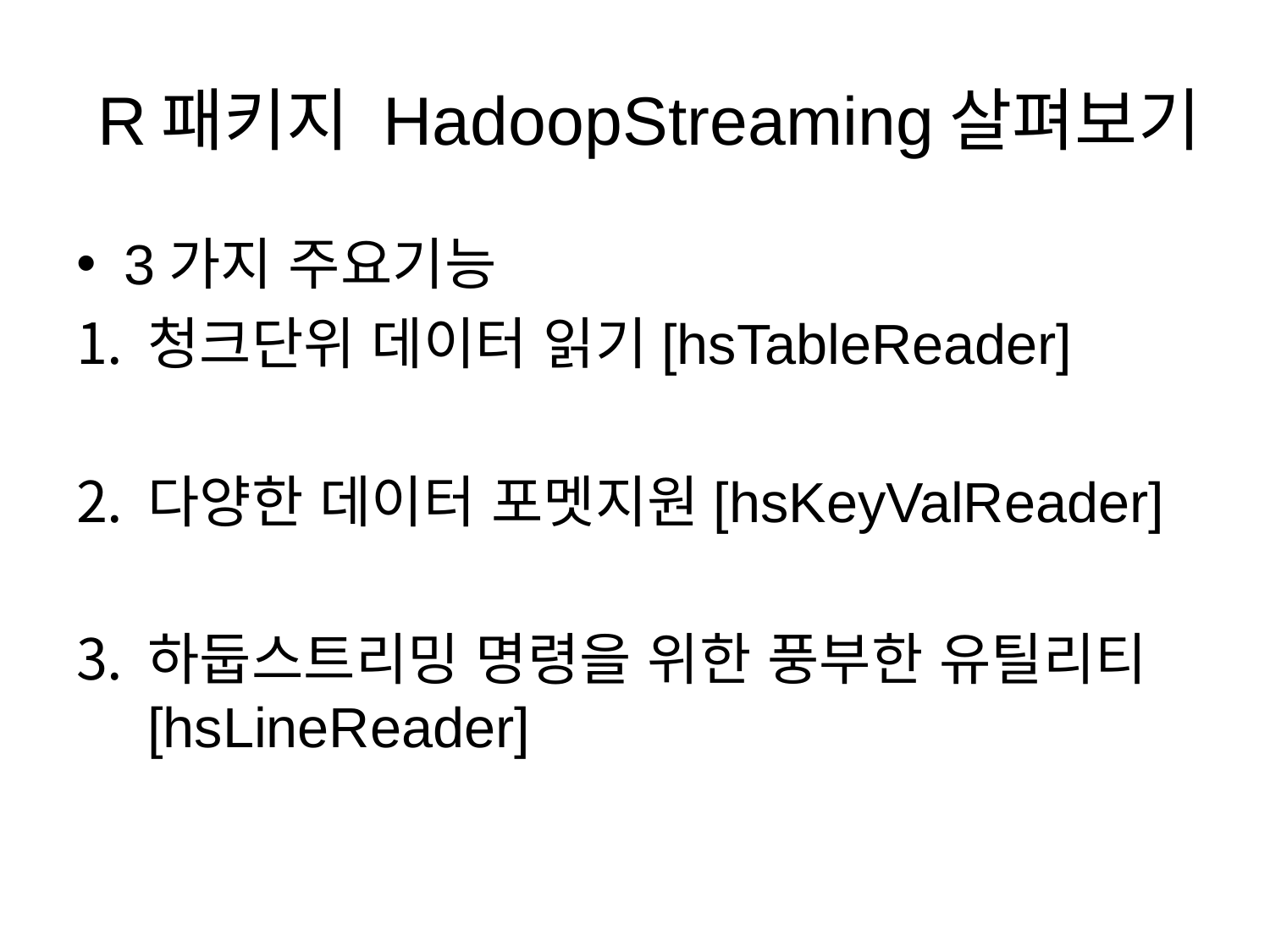

# R패키지 HadoopStreaming살펴보기
3가지 주요기능
청크단위 데이터 읽기[hsTableReader]

다양한 데이터 포멧지원[hsKeyValReader]

하둡스트리밍 명령을 위한 풍부한 유틸리티[hsLineReader]